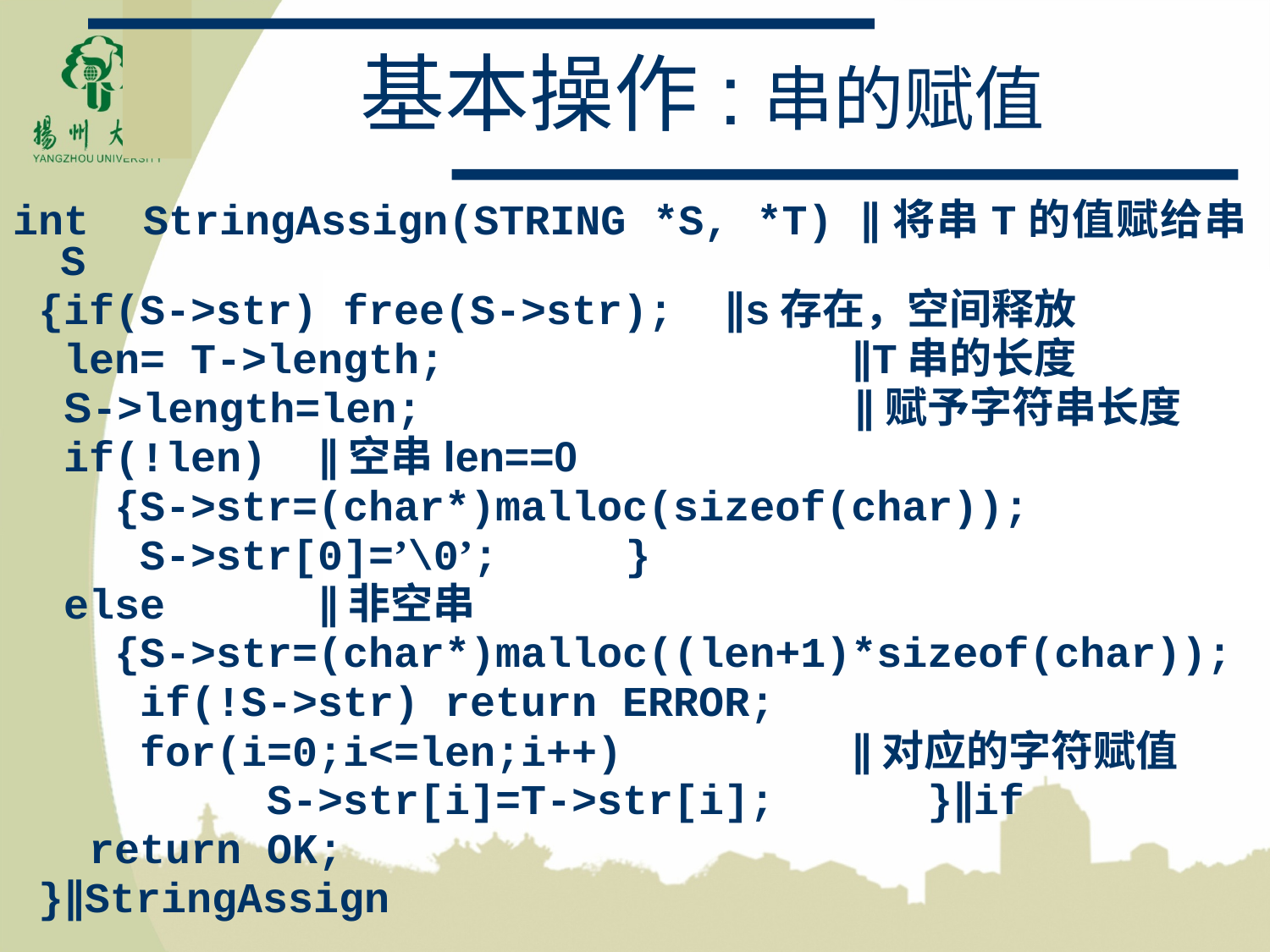

# 基本操作:串的赋值
int  StringAssign(STRING *S, *T) ∥将串T的值赋给串S
 {if(S->str) free(S->str);  ∥s存在，空间释放
  len= T->length;                ∥T串的长度
  S->length=len;                 ∥赋予字符串长度
  if(!len)  ∥空串len==0
    {S->str=(char*)malloc(sizeof(char));
     S->str[0]=’\0’;     }
  else      ∥非空串
    {S->str=(char*)malloc((len+1)*sizeof(char));
     if(!S->str) return ERROR;
     for(i=0;i<=len;i++)         ∥对应的字符赋值
          S->str[i]=T->str[i];      }∥if
   return OK;
 }∥StringAssign